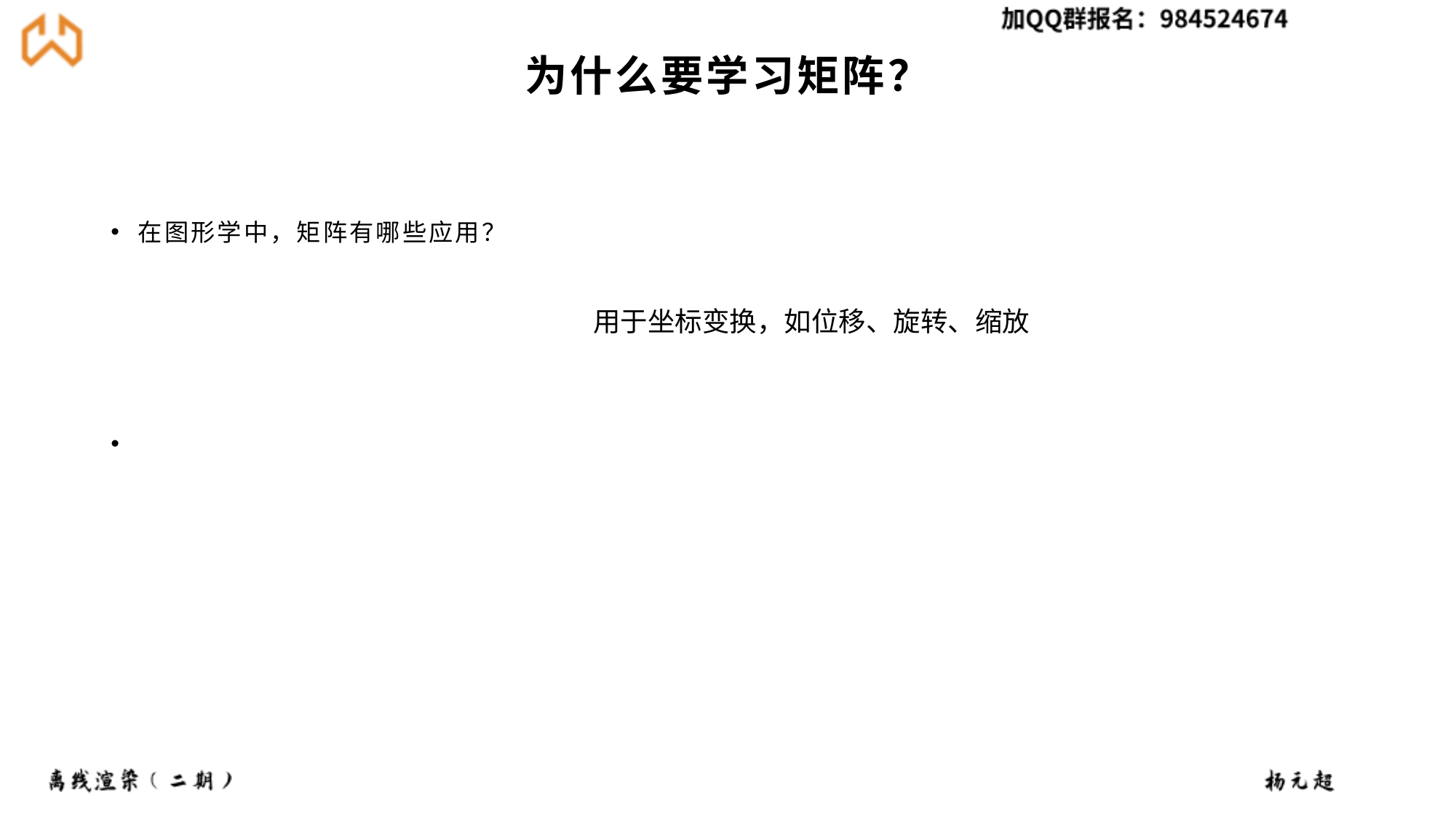

# 为什么要学习矩阵？
在图形学中，矩阵有哪些应用？

用于坐标变换，如位移、旋转、缩放